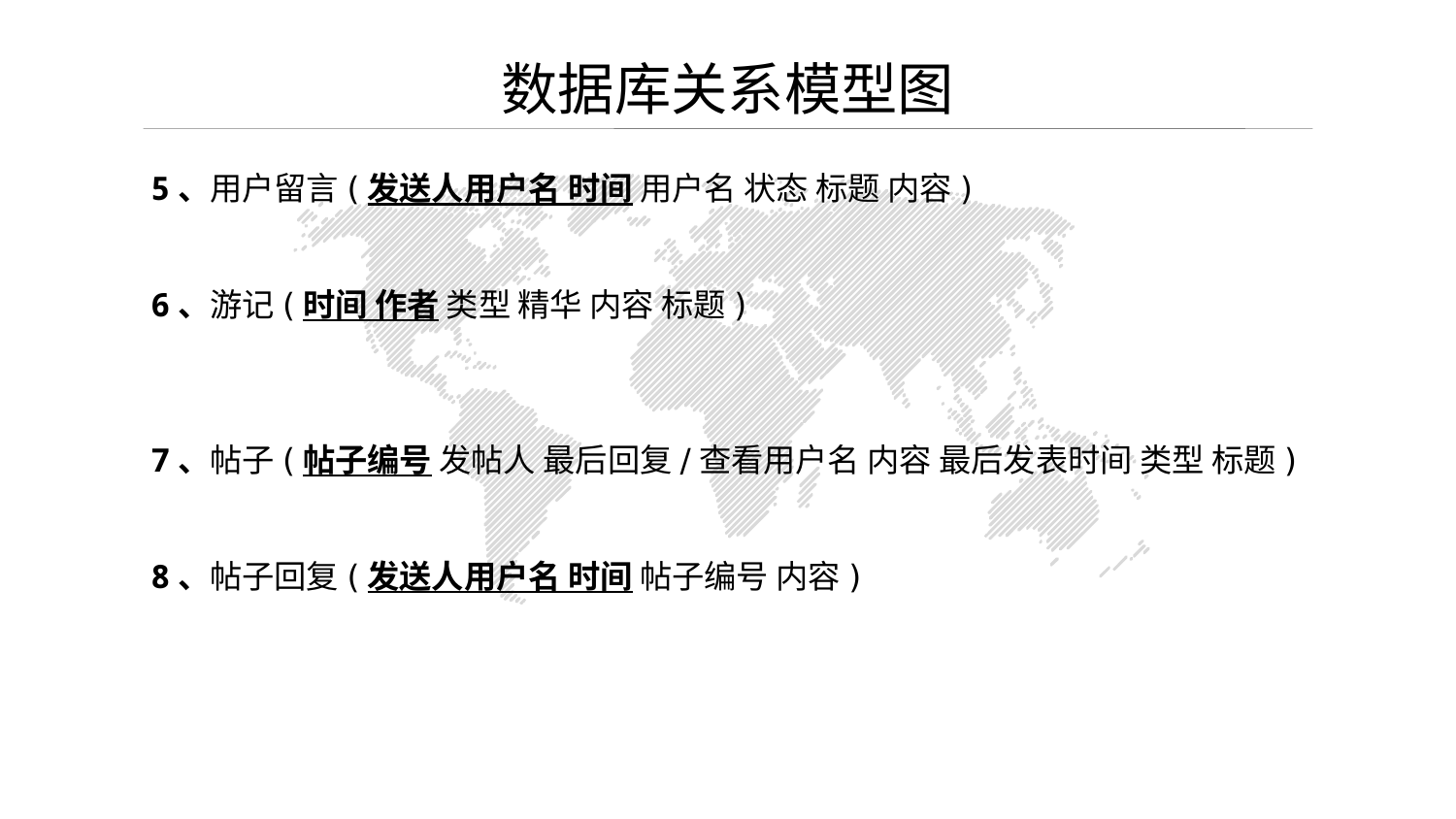

数据库关系模型图

5、用户留言(发送人用户名 时间 用户名 状态 标题 内容)

6、游记(时间 作者 类型 精华 内容 标题)

7、帖子(帖子编号 发帖人 最后回复/查看用户名 内容 最后发表时间 类型 标题)

8、帖子回复(发送人用户名 时间 帖子编号 内容)